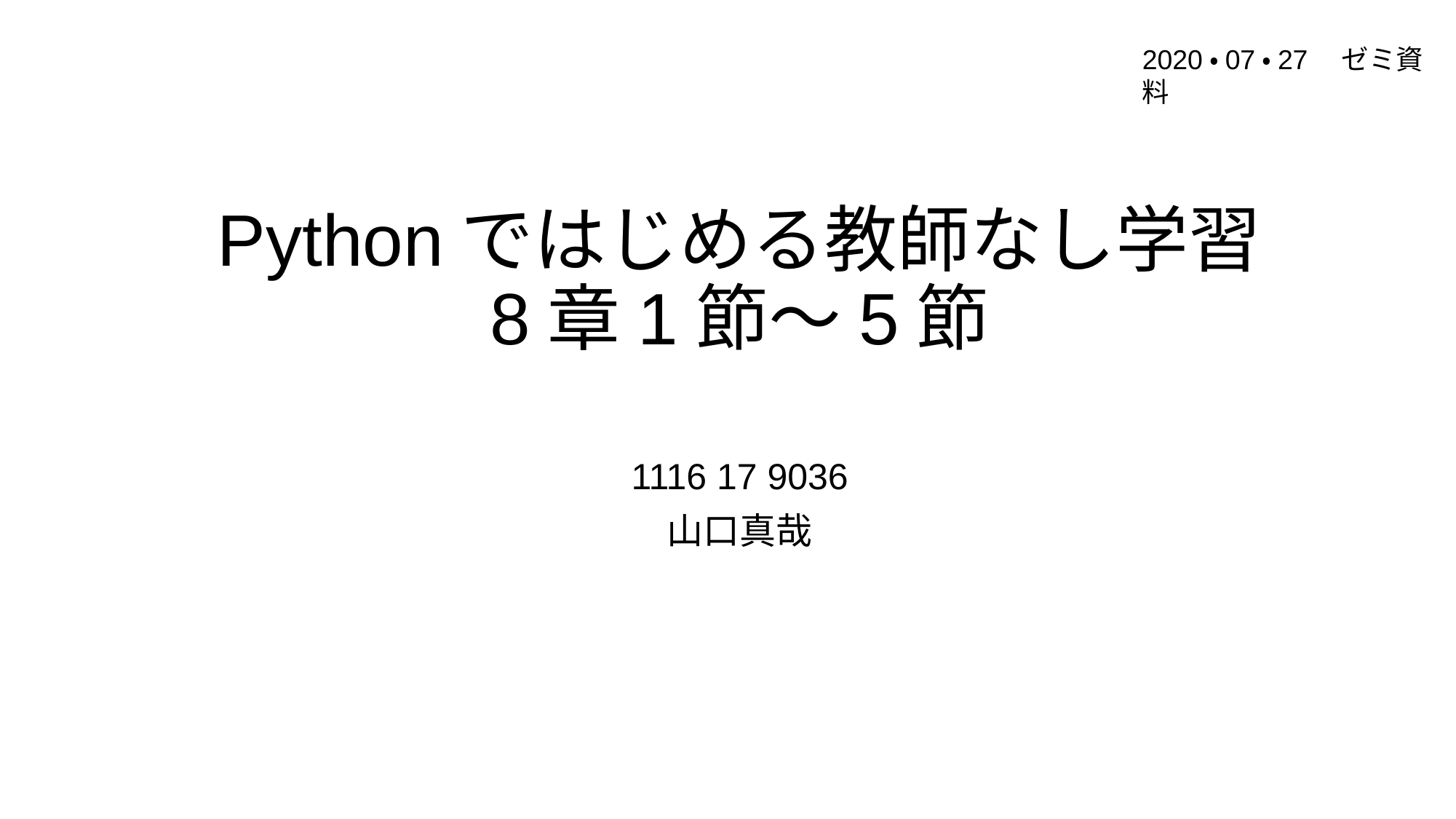

2020・07・27　ゼミ資料
# Pythonではじめる教師なし学習 8章1節～5節
1116 17 9036
山口真哉